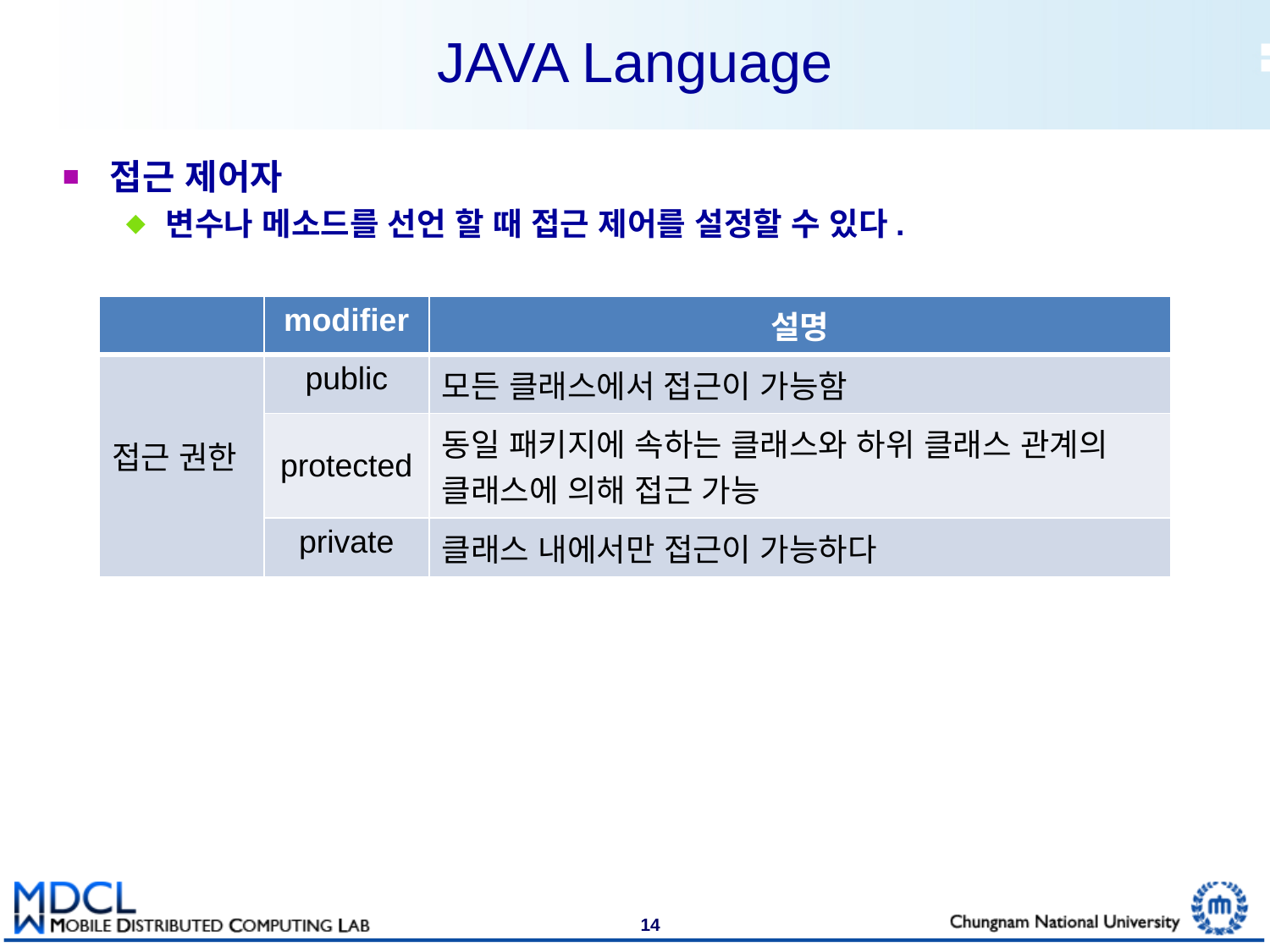

# JAVA Language
접근 제어자
변수나 메소드를 선언 할 때 접근 제어를 설정할 수 있다.
|  | modifier | 설명 |
| --- | --- | --- |
| 접근 권한 | public | 모든 클래스에서 접근이 가능함 |
|  | protected | 동일 패키지에 속하는 클래스와 하위 클래스 관계의 클래스에 의해 접근 가능 |
|  | private | 클래스 내에서만 접근이 가능하다 |